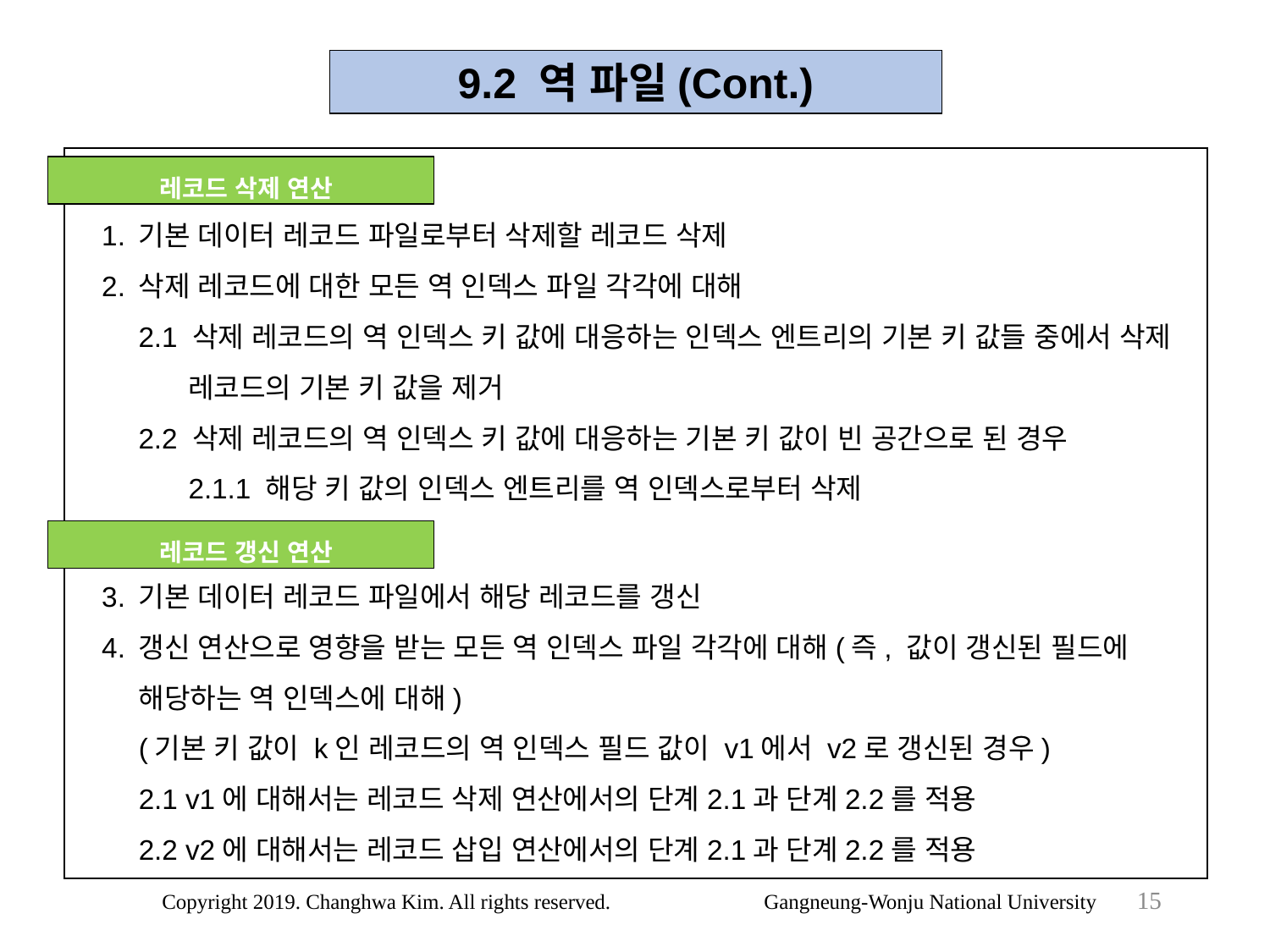

9.2 역 파일(Cont.)

기본 데이터 레코드 파일로부터 삭제할 레코드 삭제
삭제 레코드에 대한 모든 역 인덱스 파일 각각에 대해
2.1 삭제 레코드의 역 인덱스 키 값에 대응하는 인덱스 엔트리의 기본 키 값들 중에서 삭제 레코드의 기본 키 값을 제거
2.2 삭제 레코드의 역 인덱스 키 값에 대응하는 기본 키 값이 빈 공간으로 된 경우
2.1.1 해당 키 값의 인덱스 엔트리를 역 인덱스로부터 삭제

기본 데이터 레코드 파일에서 해당 레코드를 갱신
갱신 연산으로 영향을 받는 모든 역 인덱스 파일 각각에 대해(즉, 값이 갱신된 필드에 해당하는 역 인덱스에 대해)
(기본 키 값이 k인 레코드의 역 인덱스 필드 값이 v1에서 v2로 갱신된 경우)
2.1 v1에 대해서는 레코드 삭제 연산에서의 단계2.1과 단계2.2를 적용
2.2 v2에 대해서는 레코드 삽입 연산에서의 단계2.1과 단계2.2를 적용
 레코드 삭제 연산
 레코드 갱신 연산
15
Copyright 2019. Changhwa Kim. All rights reserved.                             Gangneung-Wonju National University